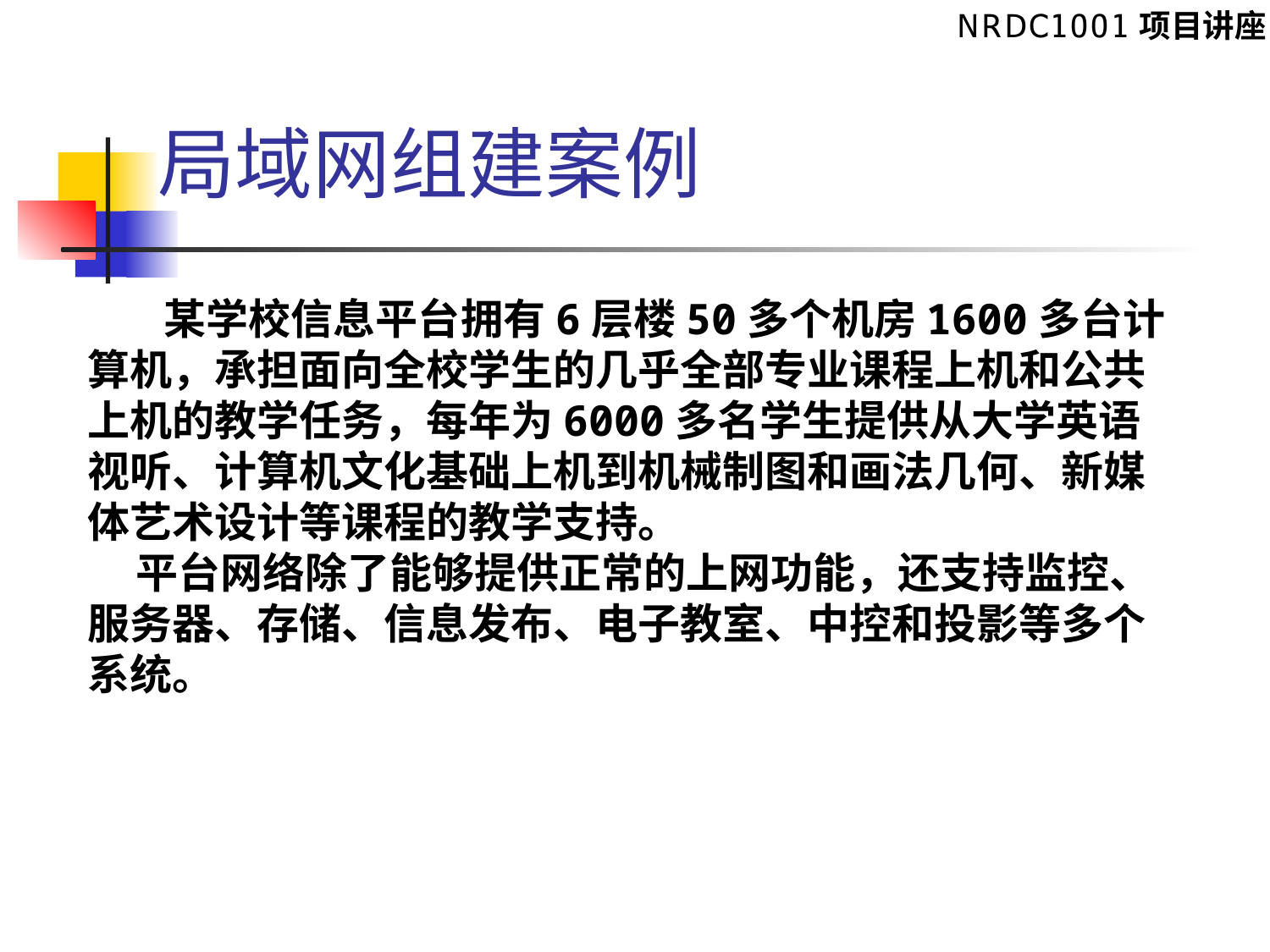

# 局域网组建案例

       某学校信息平台拥有6层楼50多个机房1600多台计算机，承担面向全校学生的几乎全部专业课程上机和公共上机的教学任务，每年为6000多名学生提供从大学英语视听、计算机文化基础上机到机械制图和画法几何、新媒体艺术设计等课程的教学支持。
    平台网络除了能够提供正常的上网功能，还支持监控、服务器、存储、信息发布、电子教室、中控和投影等多个系统。